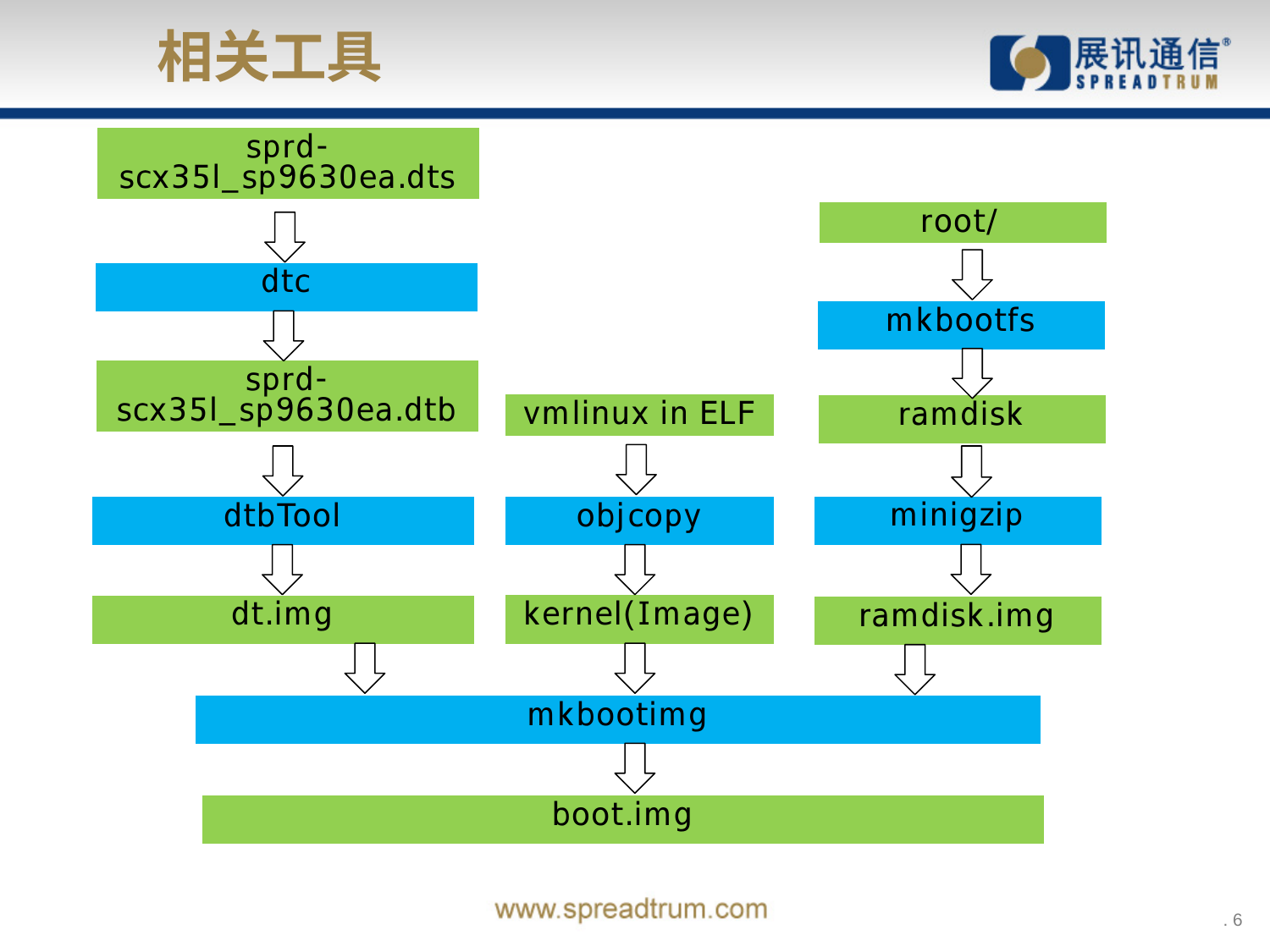

相关工具
| sprd-scx35l\_sp9630ea.dts |
| --- |
| root/ |
| --- |

| dtc |
| --- |
| mkbootfs |
| --- |

| sprd-scx35l\_sp9630ea.dtb |
| --- |
| vmlinux in ELF |
| --- |
| ramdisk |
| --- |

| minigzip |
| --- |
| dtbTool |
| --- |
| objcopy |
| --- |

| kernel(Image) |
| --- |
| dt.img |
| --- |
| ramdisk.img |
| --- |

| mkbootimg |
| --- |

| boot.img |
| --- |
  . 6